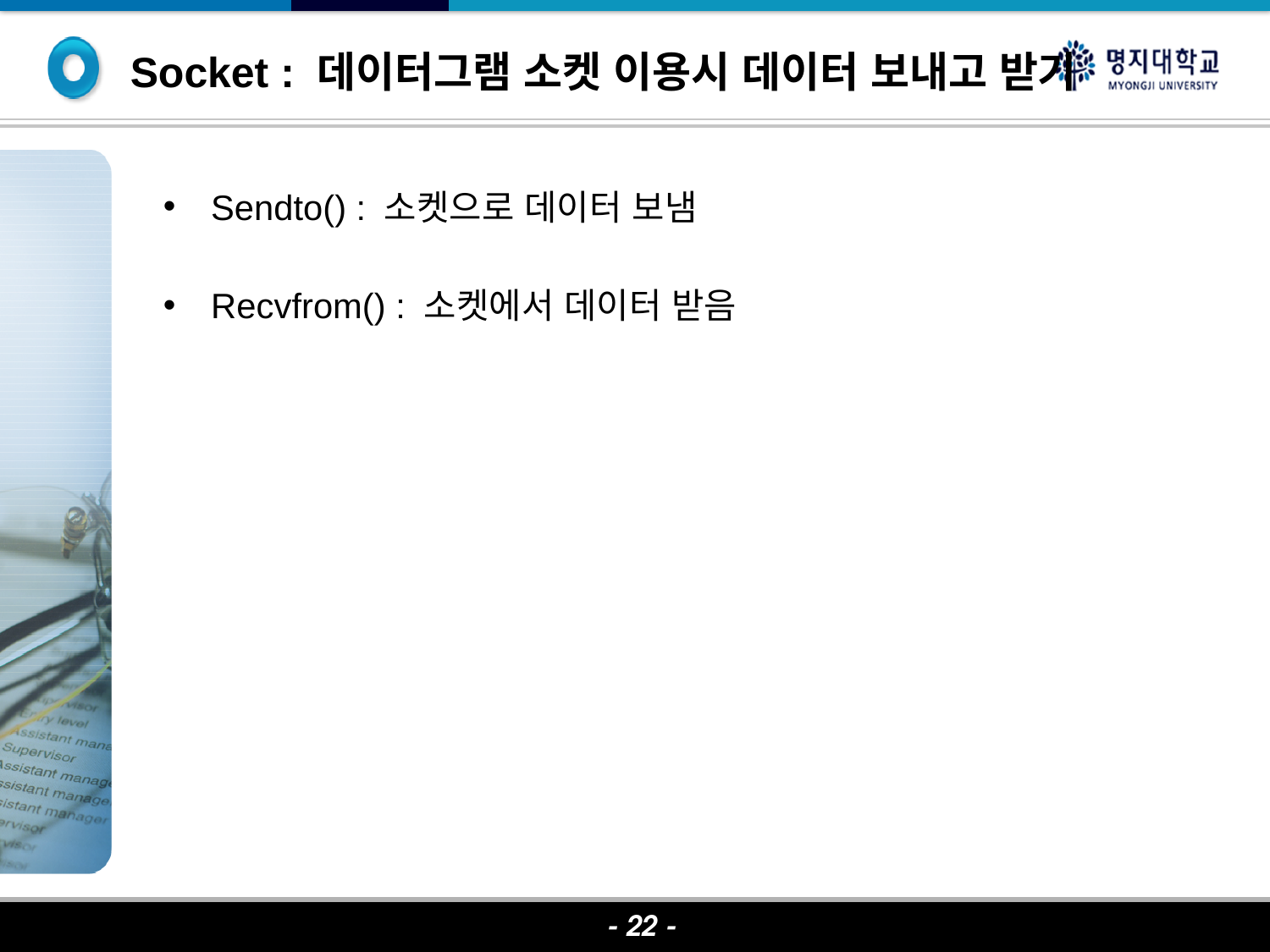

Socket : 데이터그램 소켓 이용시 데이터 보내고 받기
Sendto() : 소켓으로 데이터 보냄

Recvfrom() : 소켓에서 데이터 받음
- 22 -